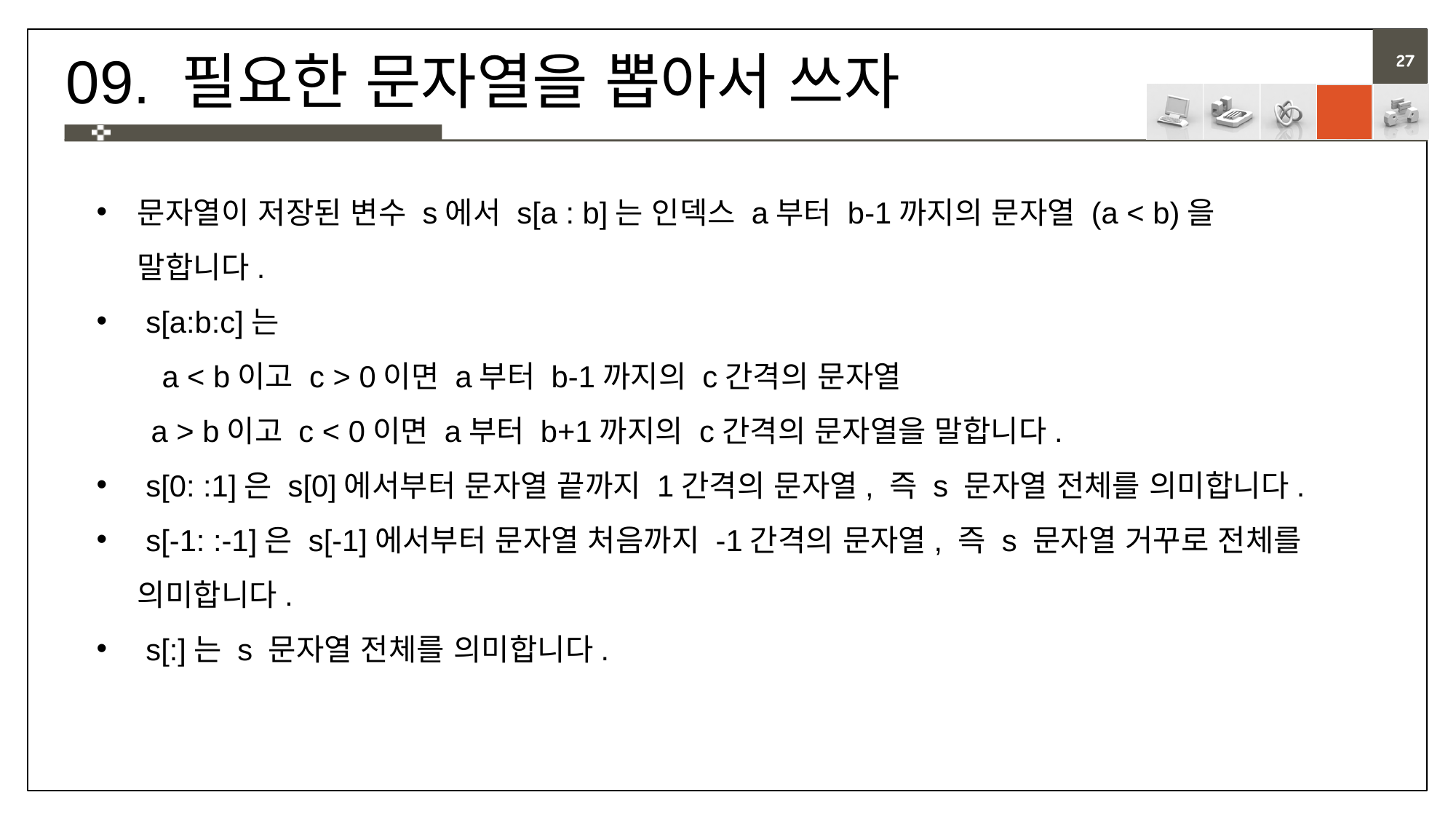

# 09. 필요한 문자열을 뽑아서 쓰자
문자열이 저장된 변수 s에서 s[a : b]는 인덱스 a부터 b-1까지의 문자열 (a < b)을 말합니다.
 s[a:b:c]는
  a < b이고 c > 0이면 a부터 b-1까지의 c간격의 문자열
a > b이고 c < 0이면 a부터 b+1까지의 c간격의 문자열을 말합니다.
 s[0: :1]은 s[0]에서부터 문자열 끝까지 1간격의 문자열, 즉 s 문자열 전체를 의미합니다.
 s[-1: :-1]은 s[-1]에서부터 문자열 처음까지 -1간격의 문자열, 즉 s 문자열 거꾸로 전체를 의미합니다.
 s[:]는 s 문자열 전체를 의미합니다.